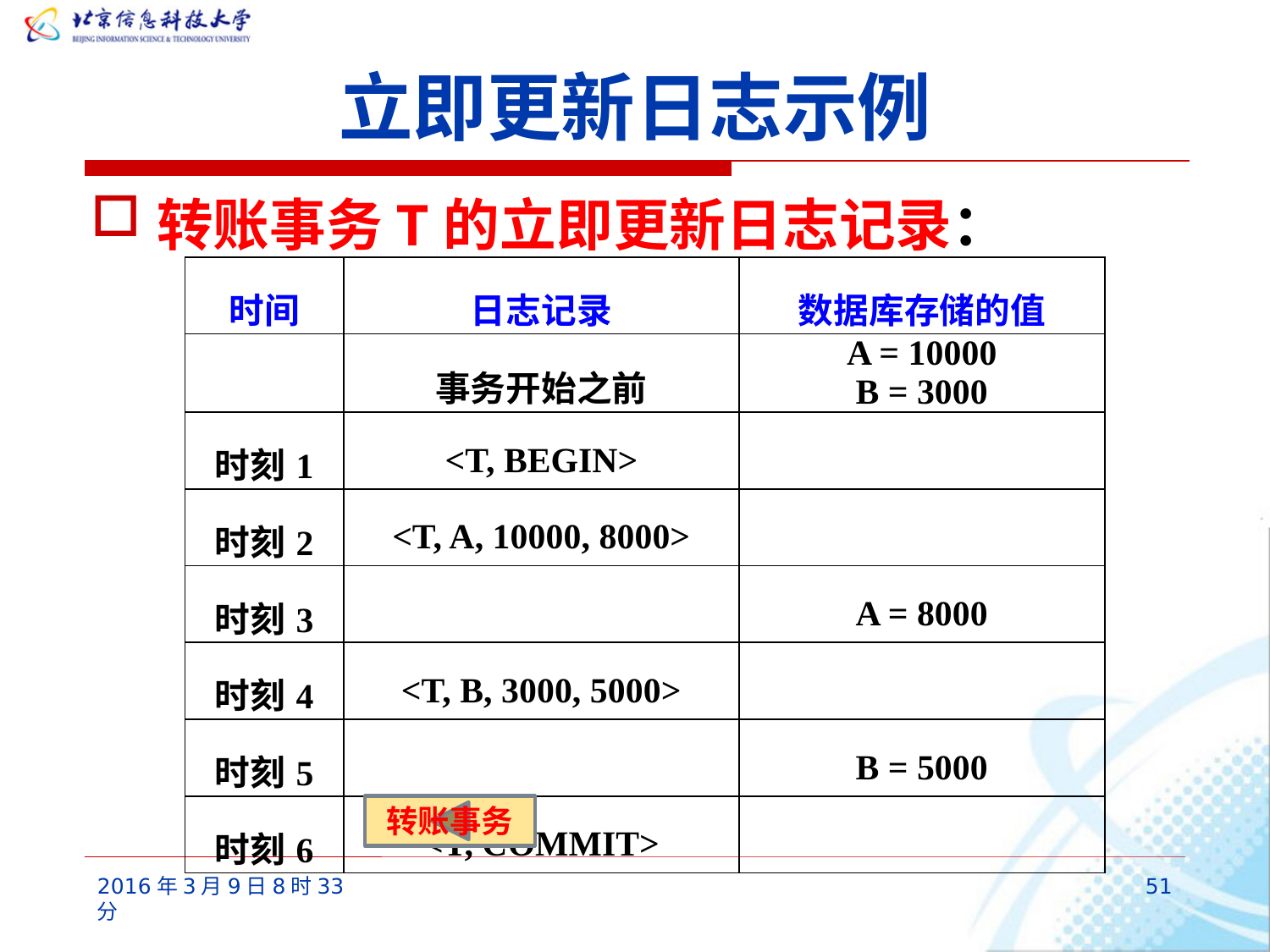

# 立即更新日志示例
转账事务T的立即更新日志记录：
| 时间 | 日志记录 | 数据库存储的值 |
| --- | --- | --- |
|  | 事务开始之前 | A = 10000 B = 3000 |
| 时刻1 | <T, BEGIN> |  |
| 时刻2 | <T, A, 10000, 8000> |  |
| 时刻3 |  | A = 8000 |
| 时刻4 | <T, B, 3000, 5000> |  |
| 时刻5 |  | B = 5000 |
| 时刻6 | <T, COMMIT> |  |
转账事务
2016年3月9日8时33分
51